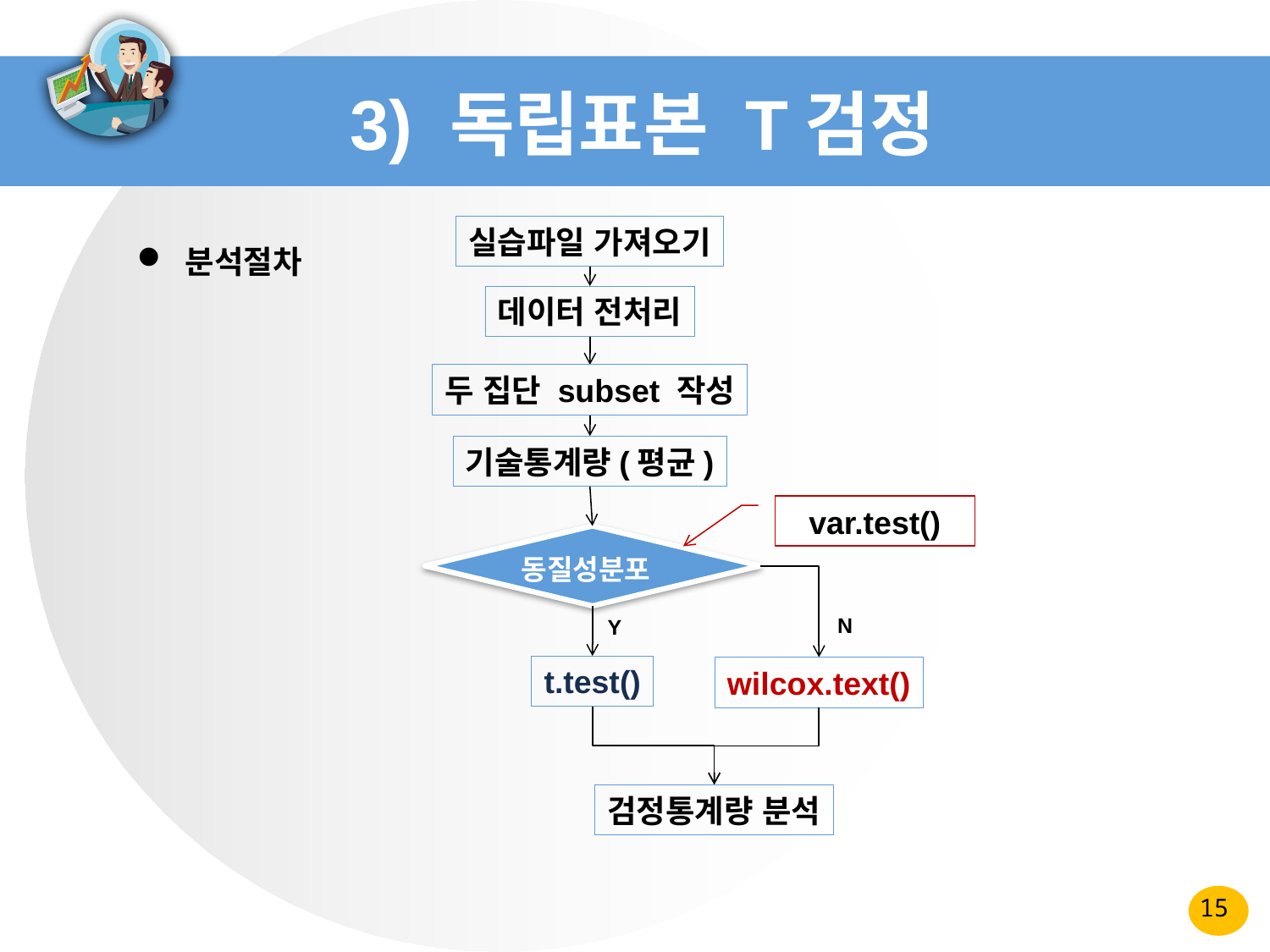

# 3) 독립표본 T검정
실습파일 가져오기
 분석절차
데이터 전처리
두 집단 subset 작성
기술통계량(평균)
var.test()
동질성분포
N
Y
t.test()
wilcox.text()
검정통계량 분석
15